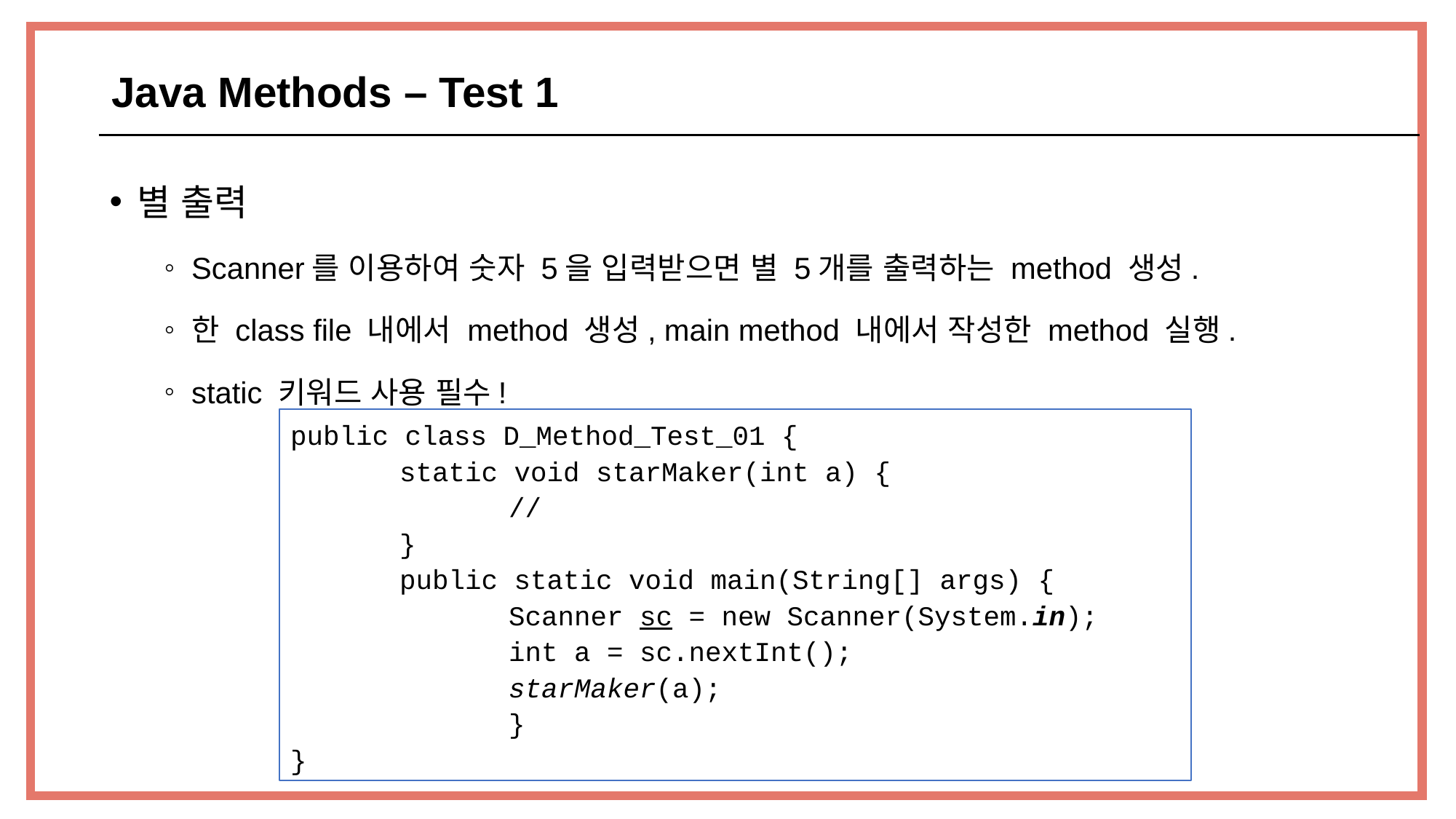

Java Methods – Test 1
별 출력
Scanner를 이용하여 숫자 5을 입력받으면 별 5개를 출력하는 method 생성.
한 class file 내에서 method 생성, main method 내에서 작성한 method 실행.
static 키워드 사용 필수!

public class D_Method_Test_01 {
	static void starMaker(int a) {
		//
	}
	public static void main(String[] args) {
		Scanner sc = new Scanner(System.in);
		int a = sc.nextInt();
		starMaker(a);
		}
}
60